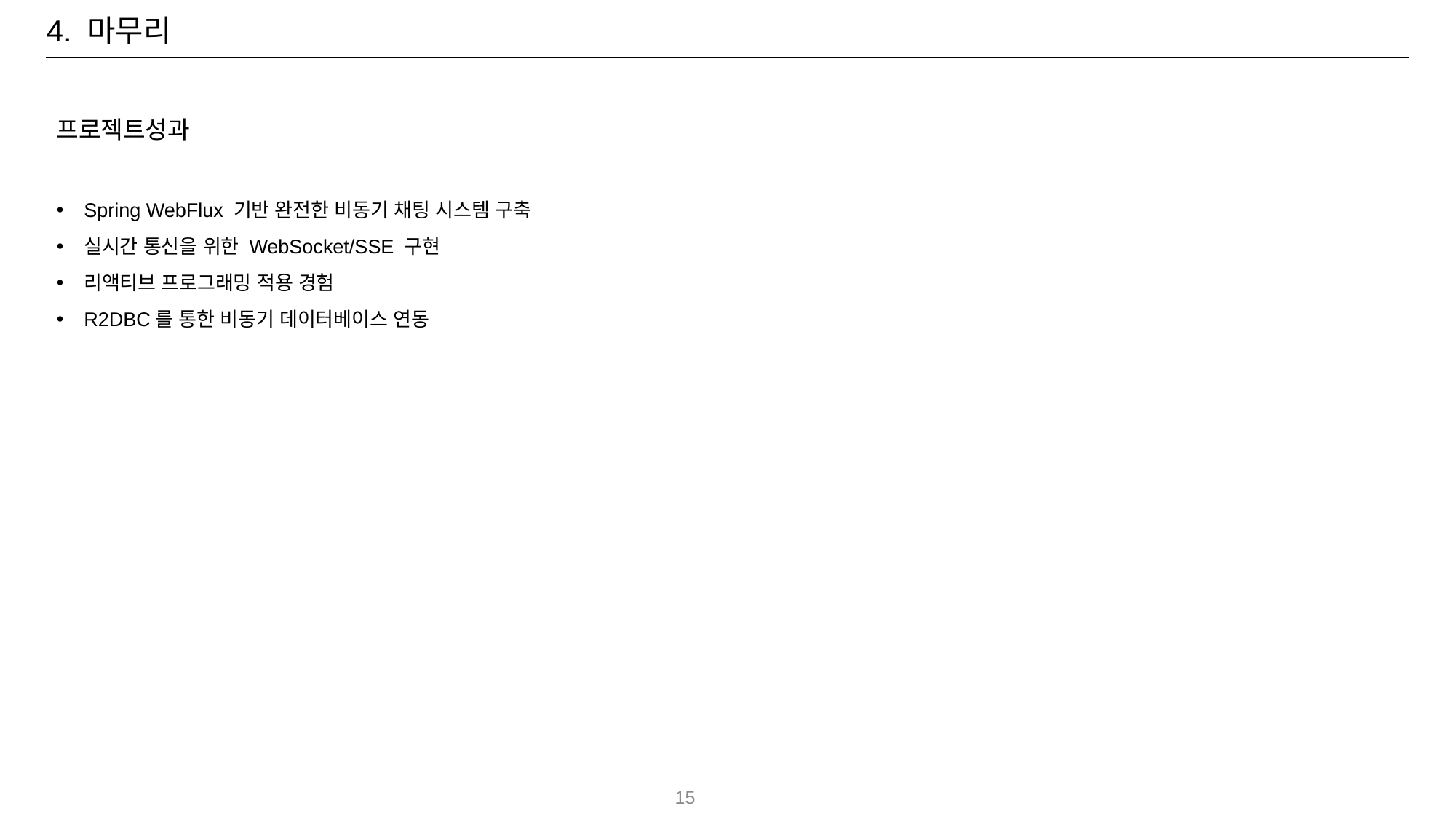

# 4. 마무리
프로젝트성과

Spring WebFlux 기반 완전한 비동기 채팅 시스템 구축
실시간 통신을 위한 WebSocket/SSE 구현
리액티브 프로그래밍 적용 경험
R2DBC를 통한 비동기 데이터베이스 연동

15